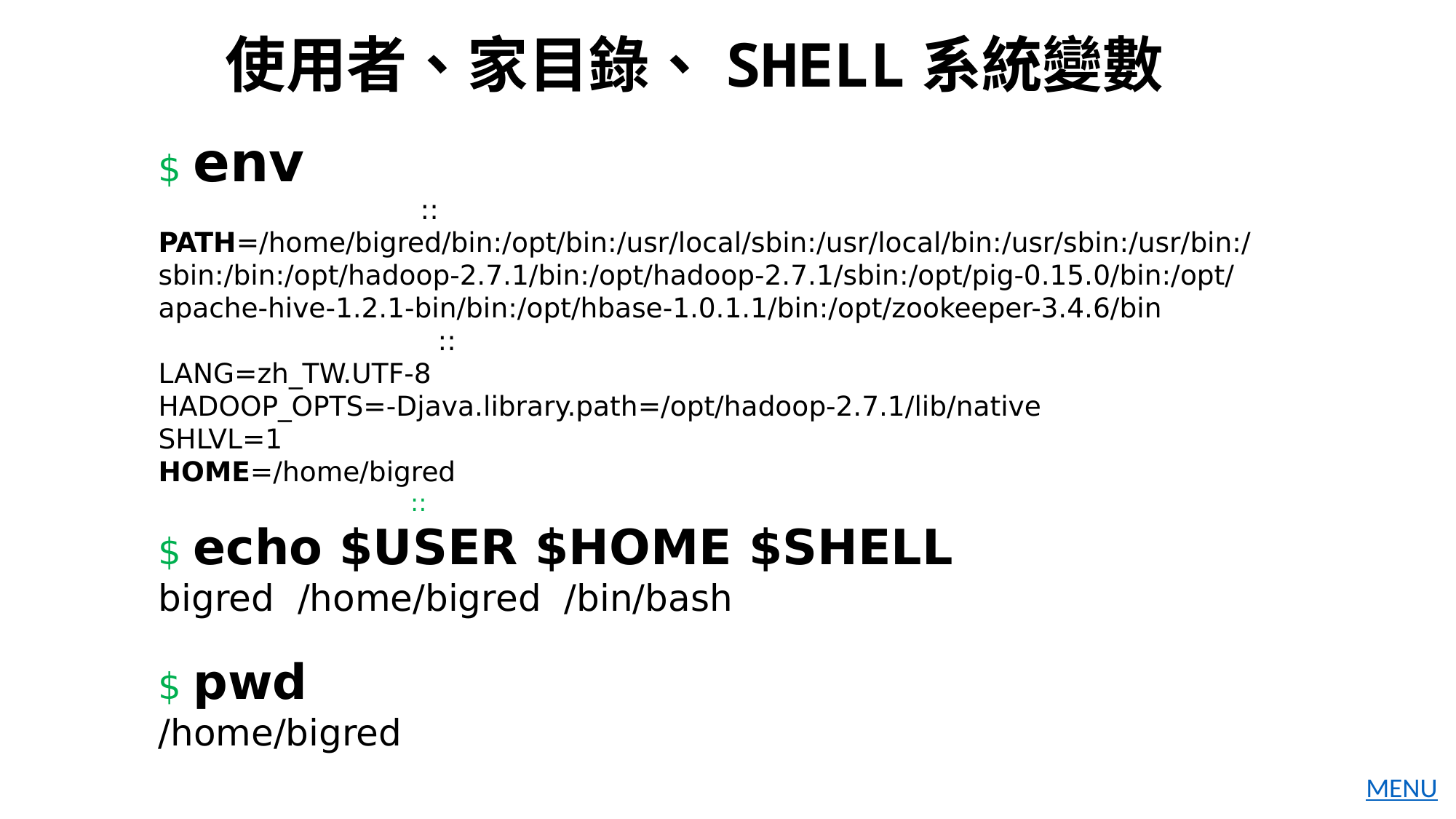

# 使用者、家目錄、SHELL系統變數
$ env
                              ::
PATH=/home/bigred/bin:/opt/bin:/usr/local/sbin:/usr/local/bin:/usr/sbin:/usr/bin:/sbin:/bin:/opt/hadoop-2.7.1/bin:/opt/hadoop-2.7.1/sbin:/opt/pig-0.15.0/bin:/opt/apache-hive-1.2.1-bin/bin:/opt/hbase-1.0.1.1/bin:/opt/zookeeper-3.4.6/bin
                                ::
LANG=zh_TW.UTF-8
HADOOP_OPTS=-Djava.library.path=/opt/hadoop-2.7.1/lib/native
SHLVL=1
HOME=/home/bigred
                                 ::
$ echo $USER $HOME $SHELL
bigred  /home/bigred  /bin/bash

$ pwd
/home/bigred